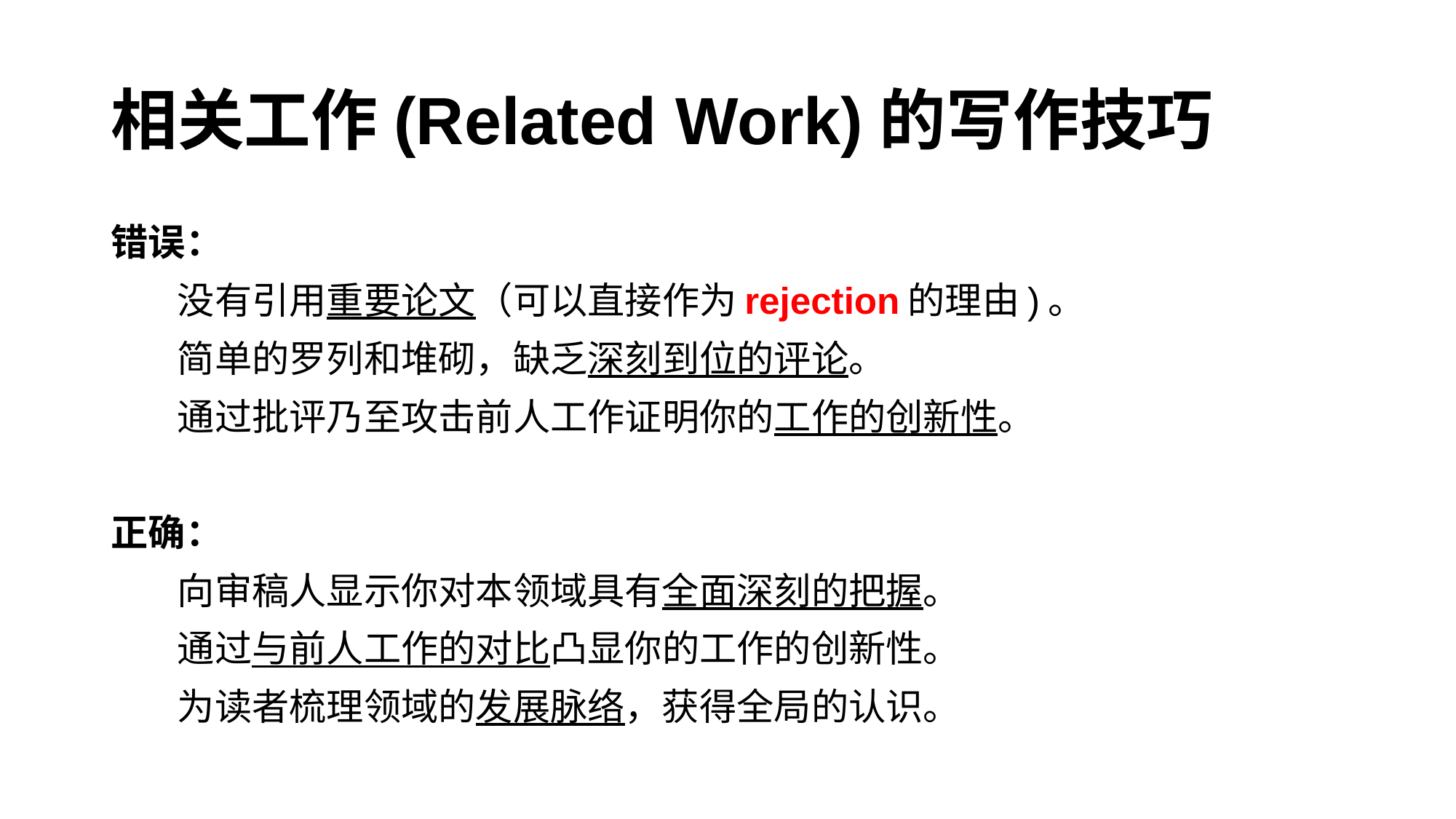

# 相关工作(Related Work)的写作技巧
错误：
       没有引用重要论文（可以直接作为rejection的理由)。
       简单的罗列和堆砌，缺乏深刻到位的评论。
       通过批评乃至攻击前人工作证明你的工作的创新性。

正确：
       向审稿人显示你对本领域具有全面深刻的把握。
       通过与前人工作的对比凸显你的工作的创新性。
       为读者梳理领域的发展脉络，获得全局的认识。